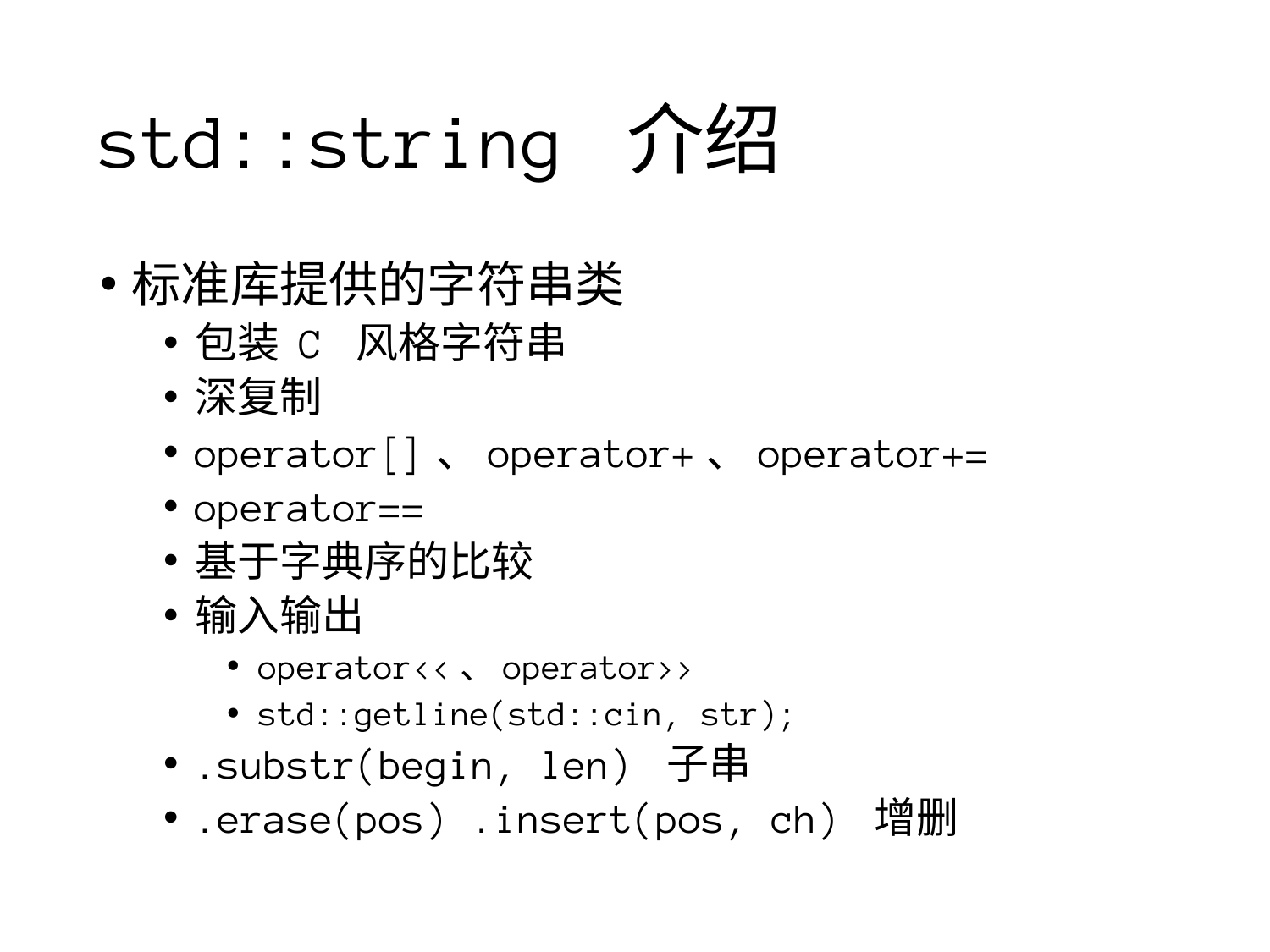

# std::string 介绍
标准库提供的字符串类
包装 C 风格字符串
深复制
operator[]、operator+、operator+=
operator==
基于字典序的比较
输入输出
operator<<、operator>>
std::getline(std::cin, str);
.substr(begin, len) 子串
.erase(pos) .insert(pos, ch) 增删